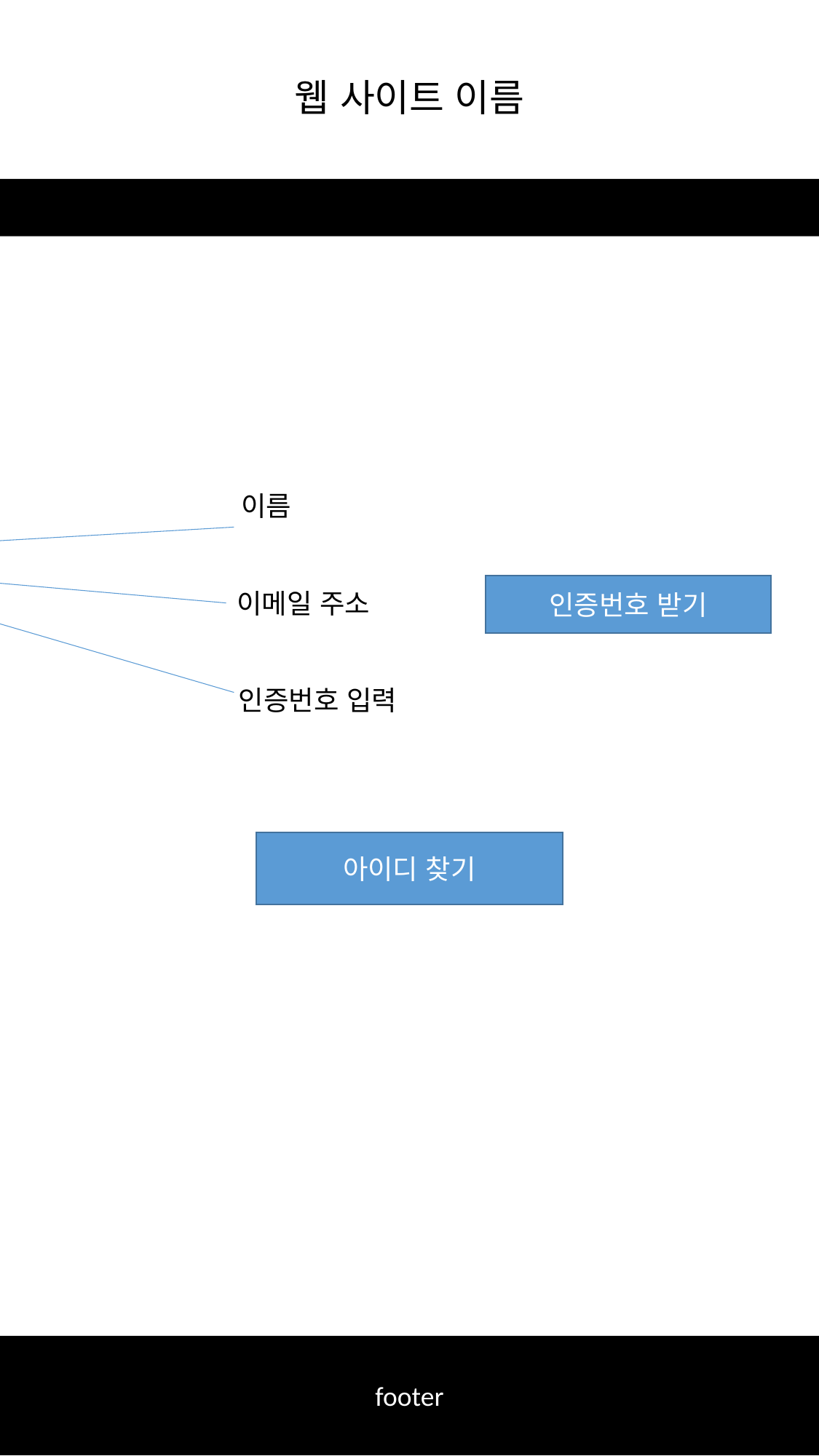

웹 사이트 이름

아이디 찾기
페이지
이름
Place holder 처리
인증번호 받기
이메일 주소
인증번호 입력
아이디 찾기
footer